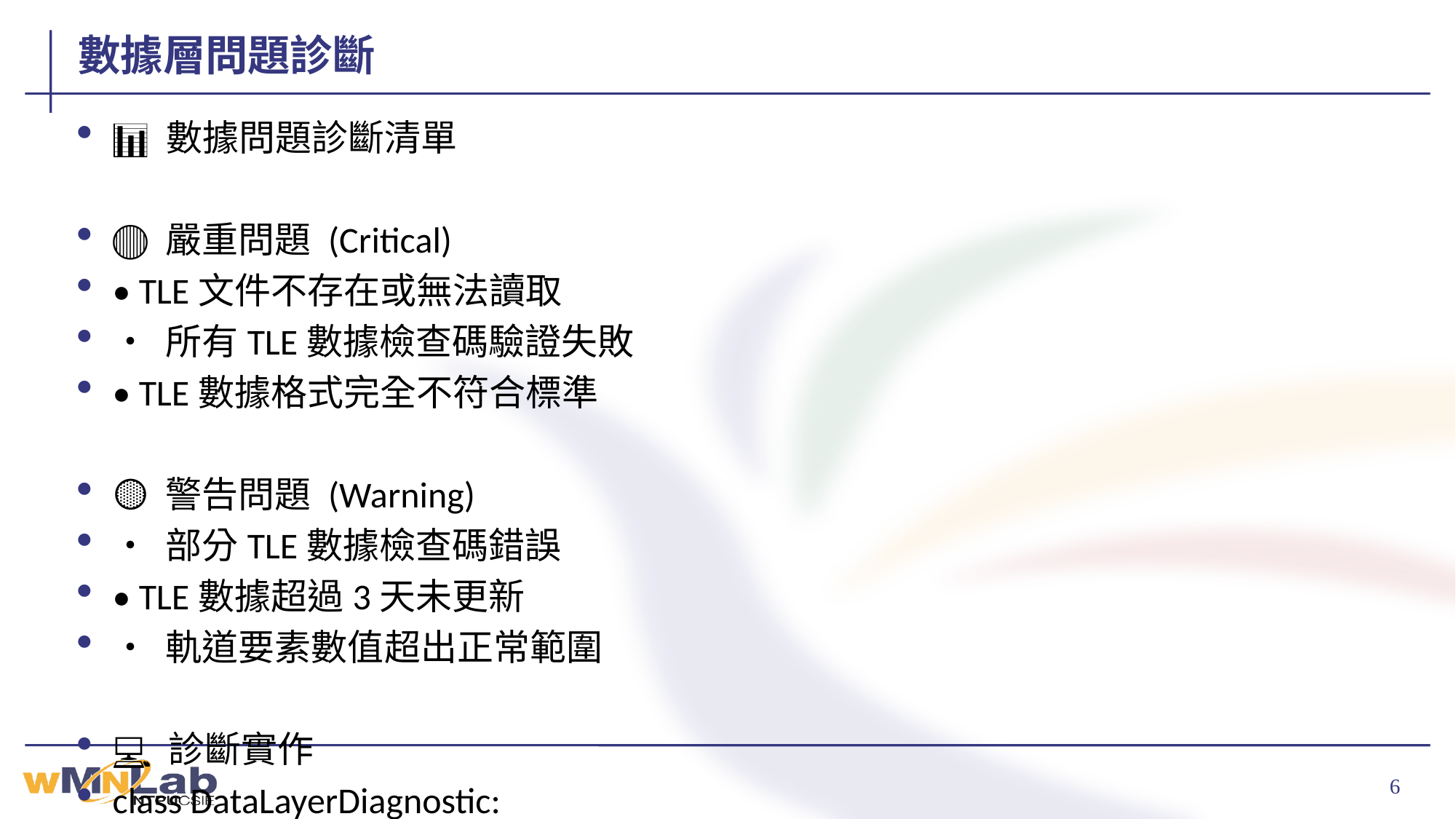

# 數據層問題診斷
📊 數據問題診斷清單

🔴 嚴重問題 (Critical)
• TLE文件不存在或無法讀取
• 所有TLE數據檢查碼驗證失敗
• TLE數據格式完全不符合標準

🟡 警告問題 (Warning)
• 部分TLE數據檢查碼錯誤
• TLE數據超過3天未更新
• 軌道要素數值超出正常範圍

💻 診斷實作
class DataLayerDiagnostic:
    def diagnose_tle_data_health(self, tle_file_path):
        issues = []

        # 檔案存在性檢查
        if not os.path.exists(tle_file_path):
            issues.append(CriticalIssue("TLE文件不存在"))
            return DiagnosisResult(issues)

        # 數據完整性檢查
        tle_data = self._load_tle_data(tle_file_path)

        valid_count = 0
        for tle in tle_data:
            if self._validate_tle_checksum(tle):
                valid_count += 1
            else:
                issues.append(WarningIssue(f"TLE檢查碼錯誤: {tle.satellite_name}"))

        validity_rate = valid_count / len(tle_data)
        if validity_rate < 0.95:
            issues.append(CriticalIssue(f"TLE有效率過低: {validity_rate:.2%}"))

        return DiagnosisResult(issues)